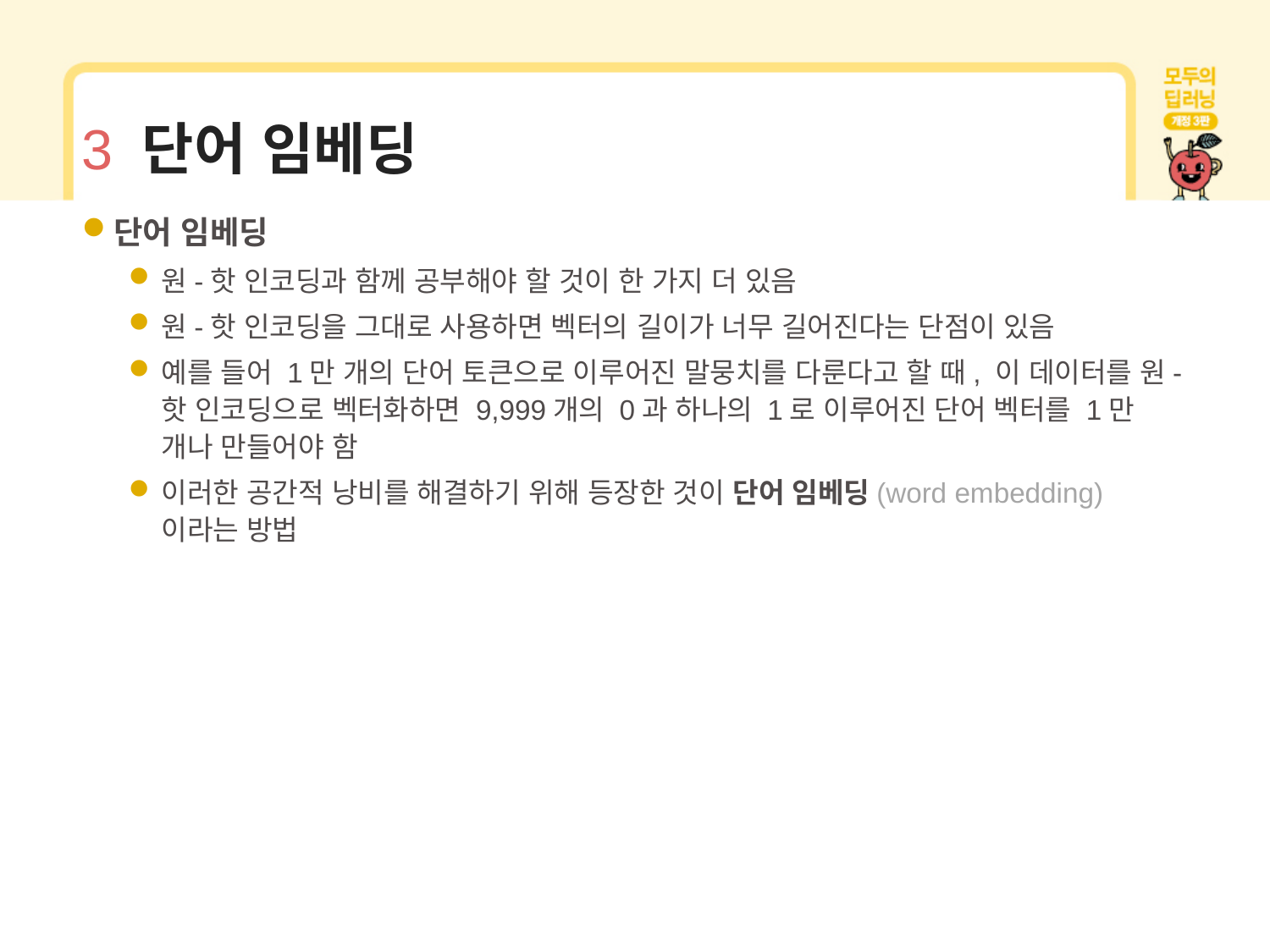

# 3 단어 임베딩
단어 임베딩
원-핫 인코딩과 함께 공부해야 할 것이 한 가지 더 있음
원-핫 인코딩을 그대로 사용하면 벡터의 길이가 너무 길어진다는 단점이 있음
예를 들어 1만 개의 단어 토큰으로 이루어진 말뭉치를 다룬다고 할 때, 이 데이터를 원-핫 인코딩으로 벡터화하면 9,999개의 0과 하나의 1로 이루어진 단어 벡터를 1만 개나 만들어야 함
이러한 공간적 낭비를 해결하기 위해 등장한 것이 단어 임베딩(word embedding)이라는 방법